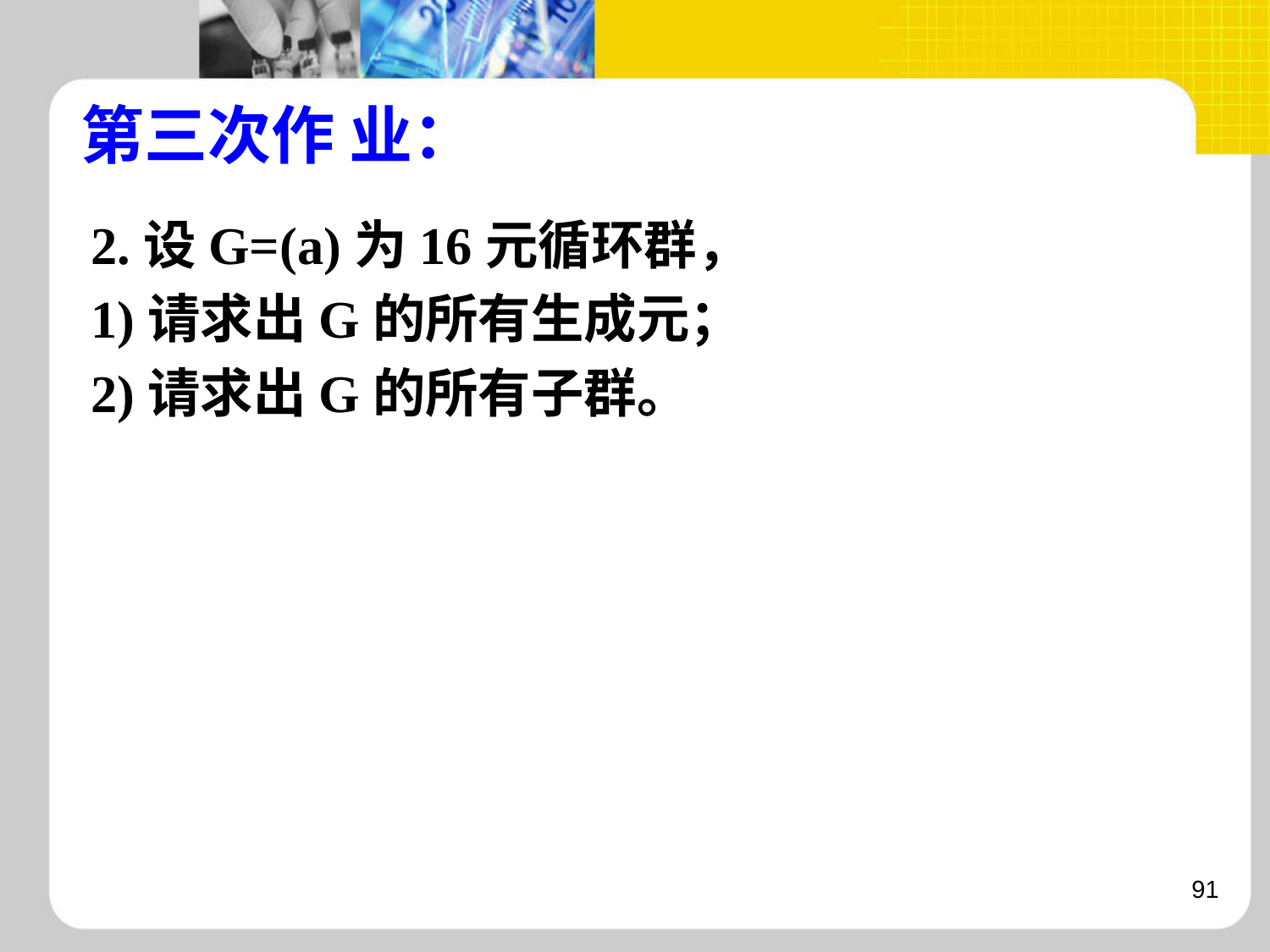

# 第三次作 业：
2.设G=(a)为16元循环群，
1)请求出G的所有生成元；
2)请求出G的所有子群。

91